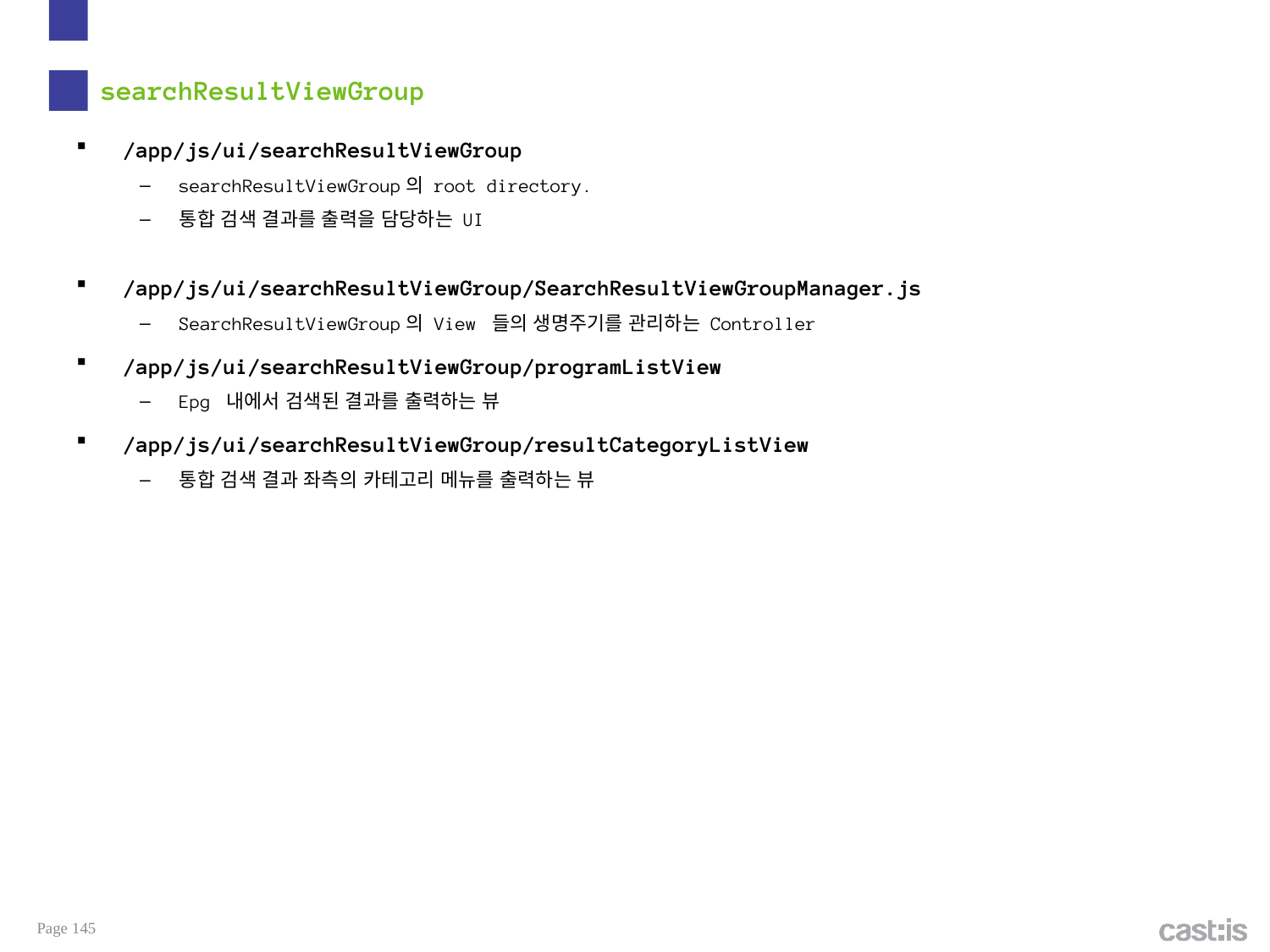

# searchResultViewGroup
/app/js/ui/searchResultViewGroup
searchResultViewGroup의 root directory.
통합 검색 결과를 출력을 담당하는 UI

/app/js/ui/searchResultViewGroup/SearchResultViewGroupManager.js
SearchResultViewGroup의 View 들의 생명주기를 관리하는 Controller

/app/js/ui/searchResultViewGroup/programListView
Epg 내에서 검색된 결과를 출력하는 뷰

/app/js/ui/searchResultViewGroup/resultCategoryListView
통합 검색 결과 좌측의 카테고리 메뉴를 출력하는 뷰

Page 145